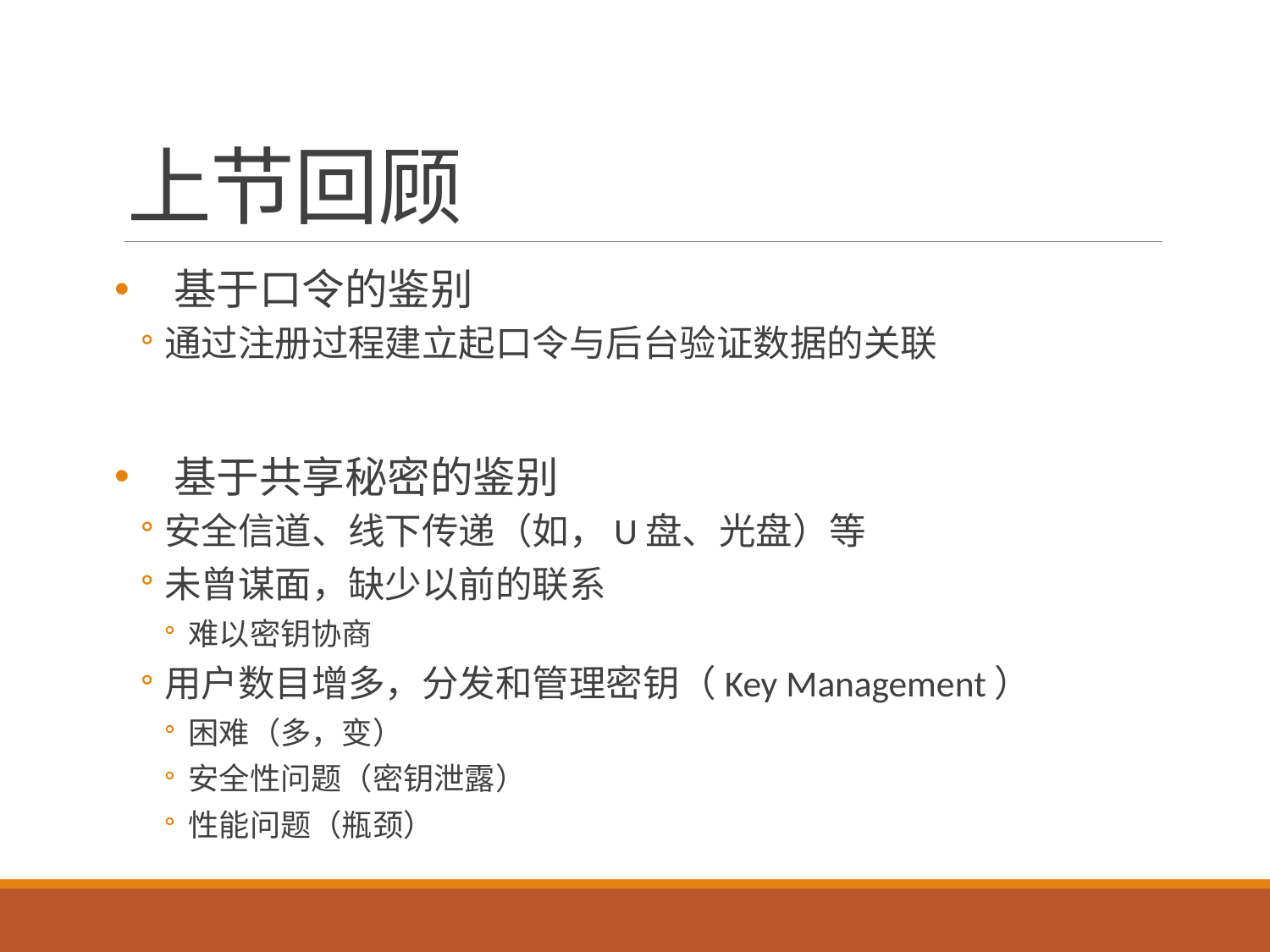

# 上节回顾
基于口令的鉴别
通过注册过程建立起口令与后台验证数据的关联

基于共享秘密的鉴别
安全信道、线下传递（如，U盘、光盘）等
未曾谋面，缺少以前的联系
难以密钥协商
用户数目增多，分发和管理密钥（Key Management）
困难（多，变）
安全性问题（密钥泄露）
性能问题（瓶颈）

2